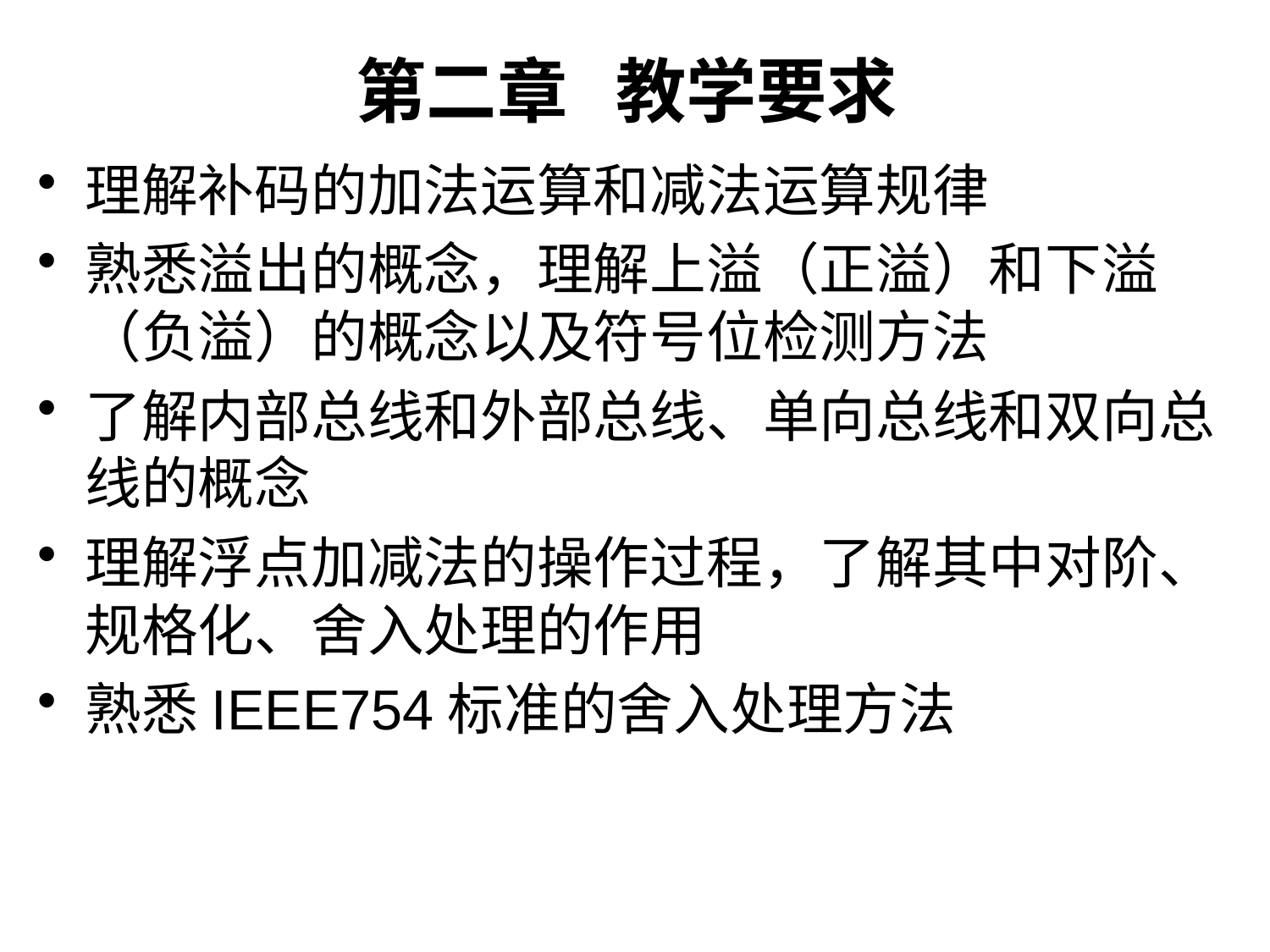

第二章   教学要求
理解补码的加法运算和减法运算规律
熟悉溢出的概念，理解上溢（正溢）和下溢（负溢）的概念以及符号位检测方法
了解内部总线和外部总线、单向总线和双向总线的概念
理解浮点加减法的操作过程，了解其中对阶、规格化、舍入处理的作用
熟悉IEEE754标准的舍入处理方法